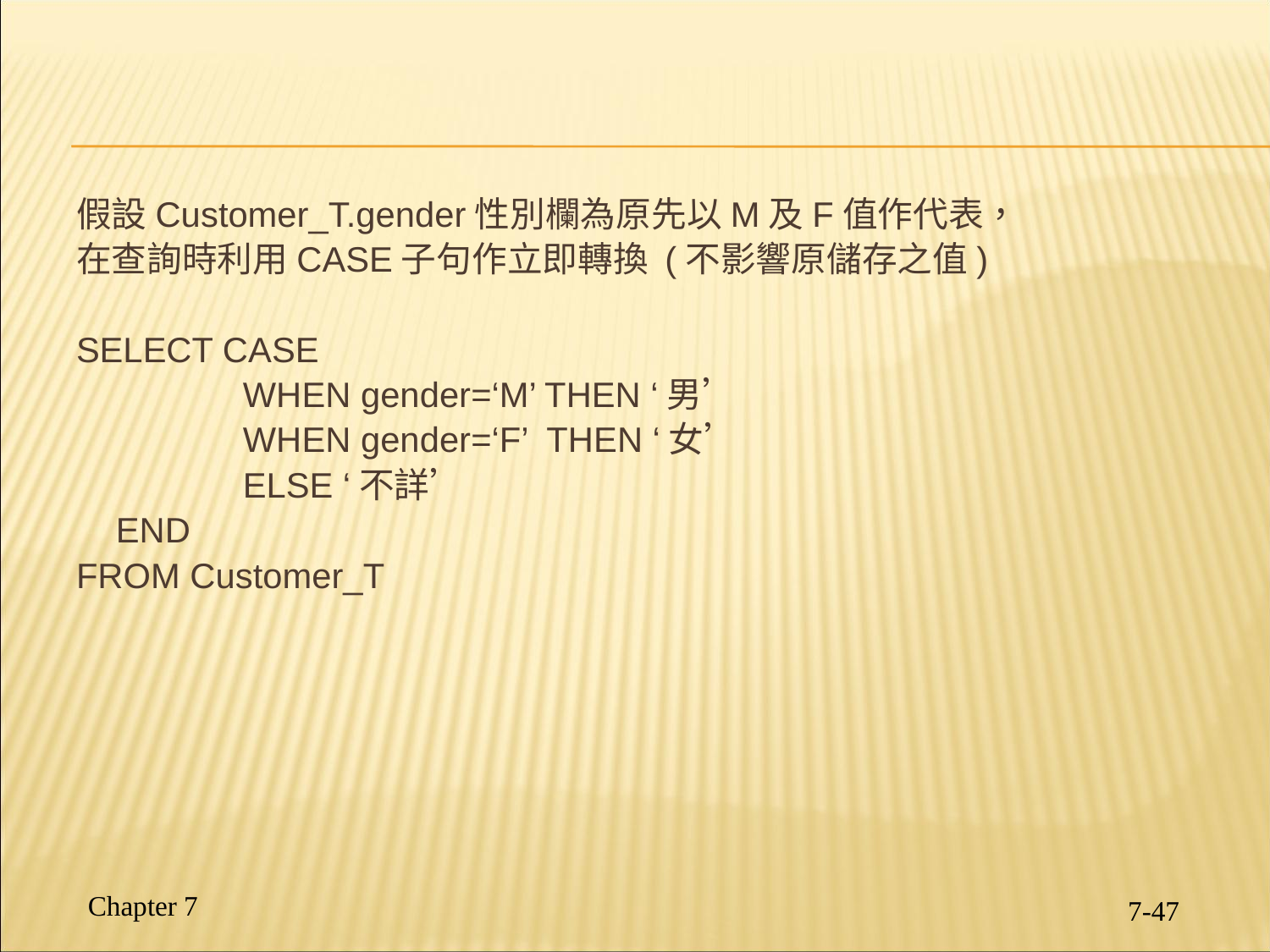

#
假設Customer_T.gender性別欄為原先以M及F值作代表，
在查詢時利用CASE子句作立即轉換 (不影響原儲存之值)

SELECT CASE
		WHEN gender=‘M’ THEN ‘男’
		WHEN gender=‘F’  THEN ‘女’
		ELSE ‘不詳’
	END
FROM Customer_T